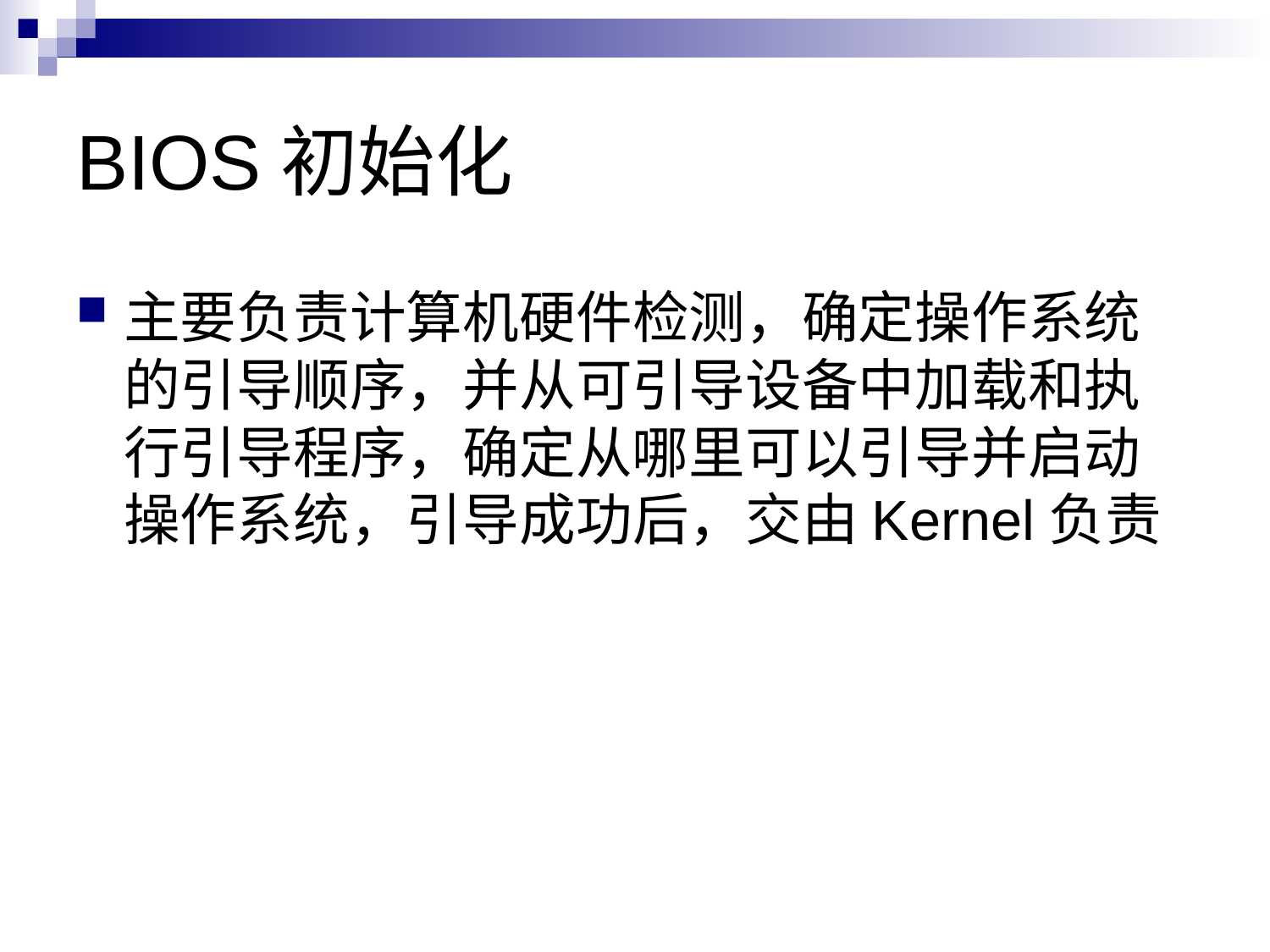

# BIOS初始化
主要负责计算机硬件检测，确定操作系统的引导顺序，并从可引导设备中加载和执行引导程序，确定从哪里可以引导并启动操作系统，引导成功后，交由Kernel负责